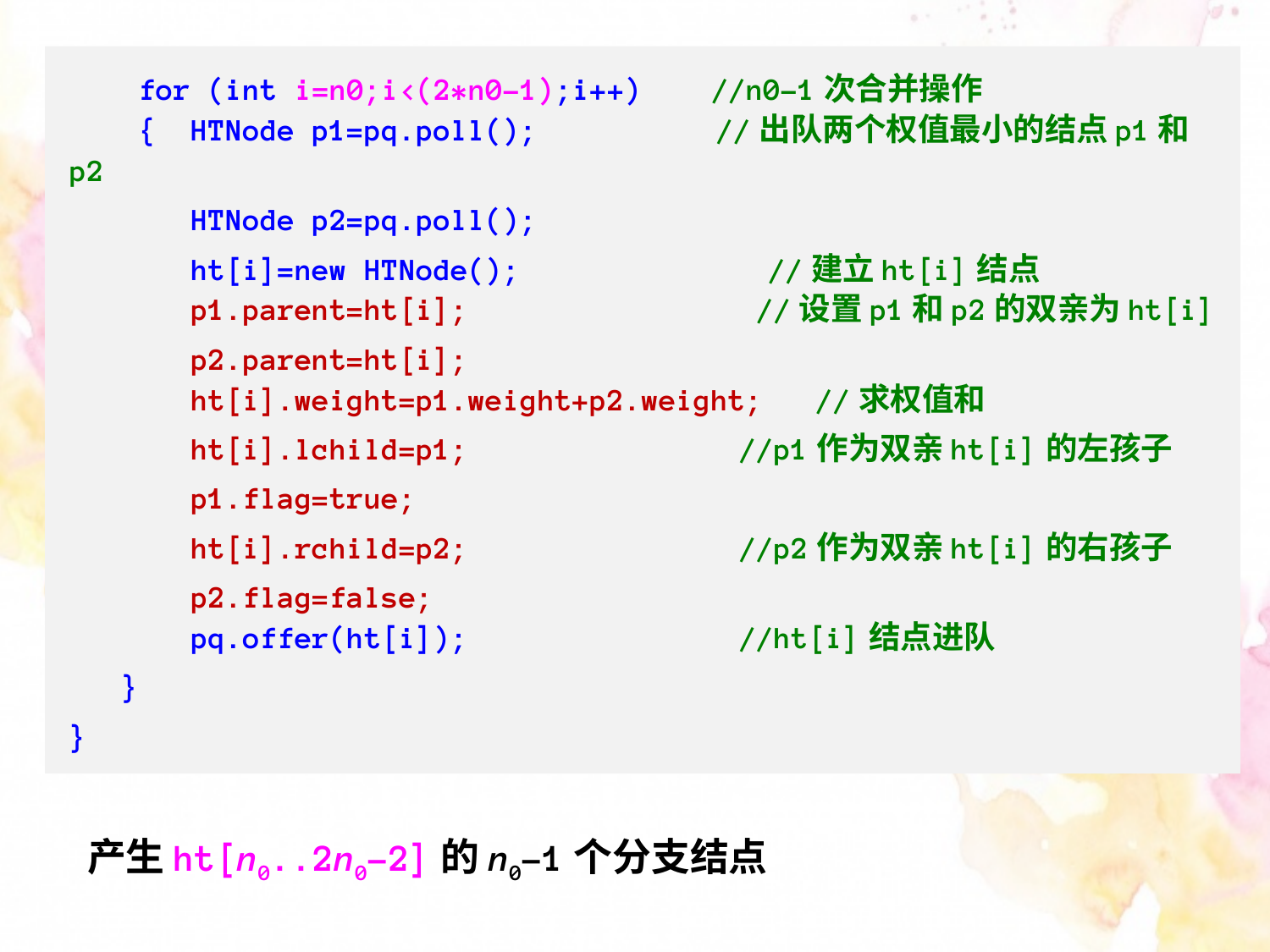

for (int i=n0;i<(2*n0-1);i++)    //n0-1次合并操作
    {  HTNode p1=pq.poll();	        //出队两个权值最小的结点p1和p2
       HTNode p2=pq.poll();
       ht[i]=new HTNode();	           //建立ht[i]结点
       p1.parent=ht[i];		   //设置p1和p2的双亲为ht[i]
       p2.parent=ht[i];
       ht[i].weight=p1.weight+p2.weight;   //求权值和
       ht[i].lchild=p1;		  //p1作为双亲ht[i]的左孩子
       p1.flag=true;
       ht[i].rchild=p2;		  //p2作为双亲ht[i]的右孩子
       p2.flag=false;
       pq.offer(ht[i]);		  //ht[i]结点进队
   }
}
产生ht[n0..2n0-2]的n0-1个分支结点